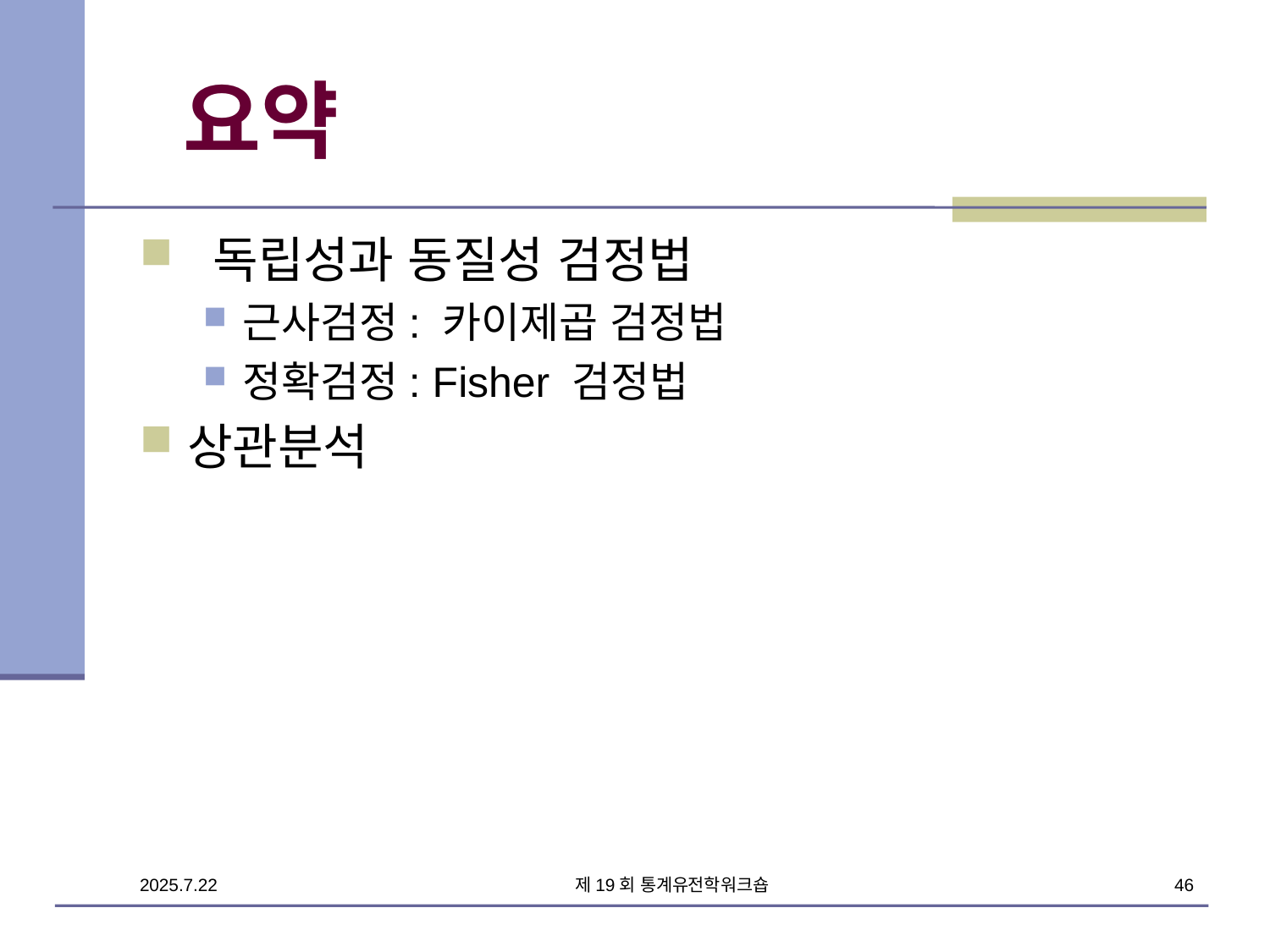

# 요약
 독립성과 동질성 검정법
근사검정: 카이제곱 검정법
정확검정: Fisher 검정법
상관분석
제19회 통계유전학워크숍
46
2025.7.22